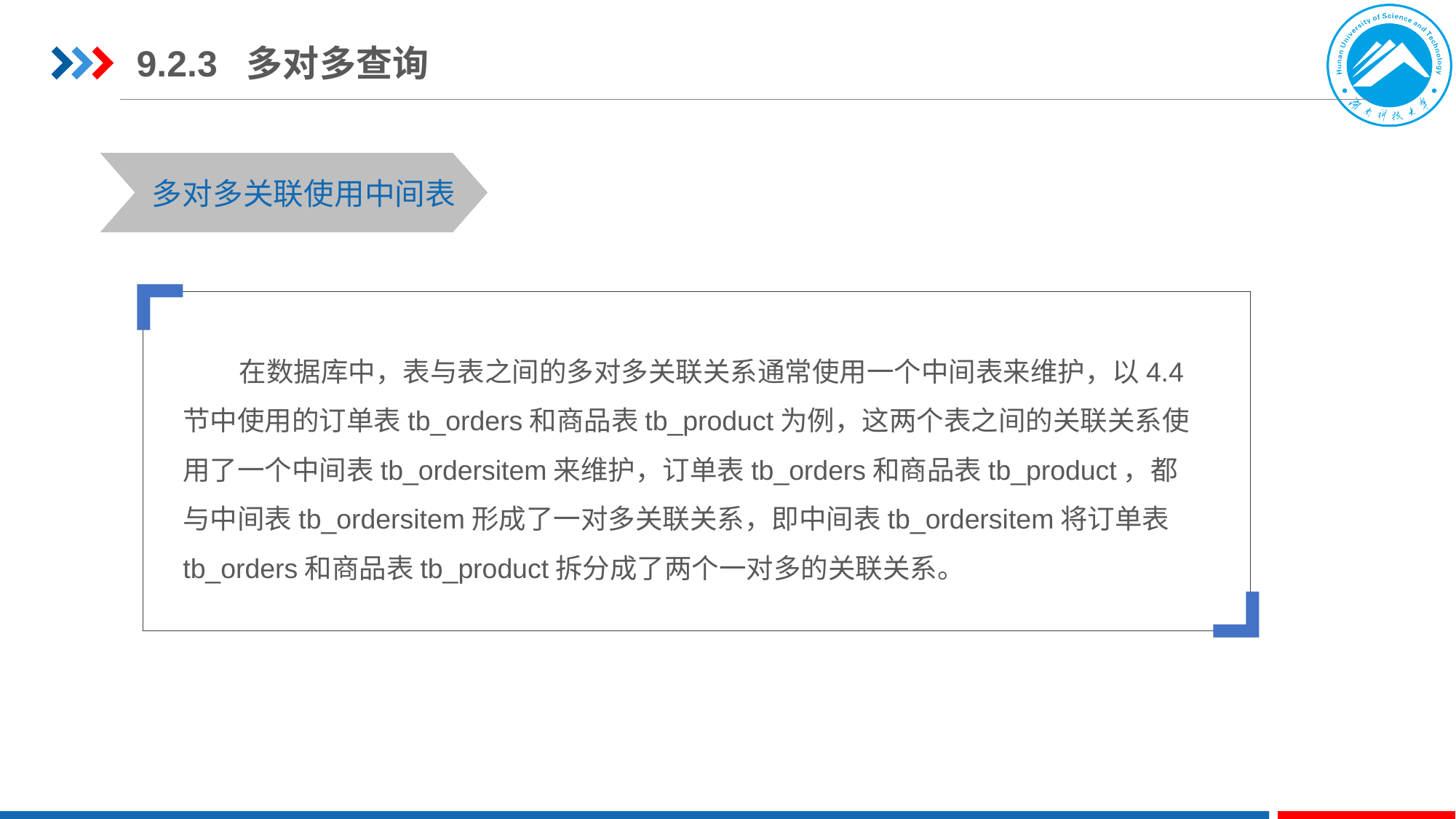

9.2.3  多对多查询

多对多关联使用中间表

        在数据库中，表与表之间的多对多关联关系通常使用一个中间表来维护，以4.4节中使用的订单表tb_orders和商品表tb_product为例，这两个表之间的关联关系使用了一个中间表tb_ordersitem来维护，订单表tb_orders和商品表tb_product，都与中间表tb_ordersitem形成了一对多关联关系，即中间表tb_ordersitem将订单表tb_orders和商品表tb_product拆分成了两个一对多的关联关系。